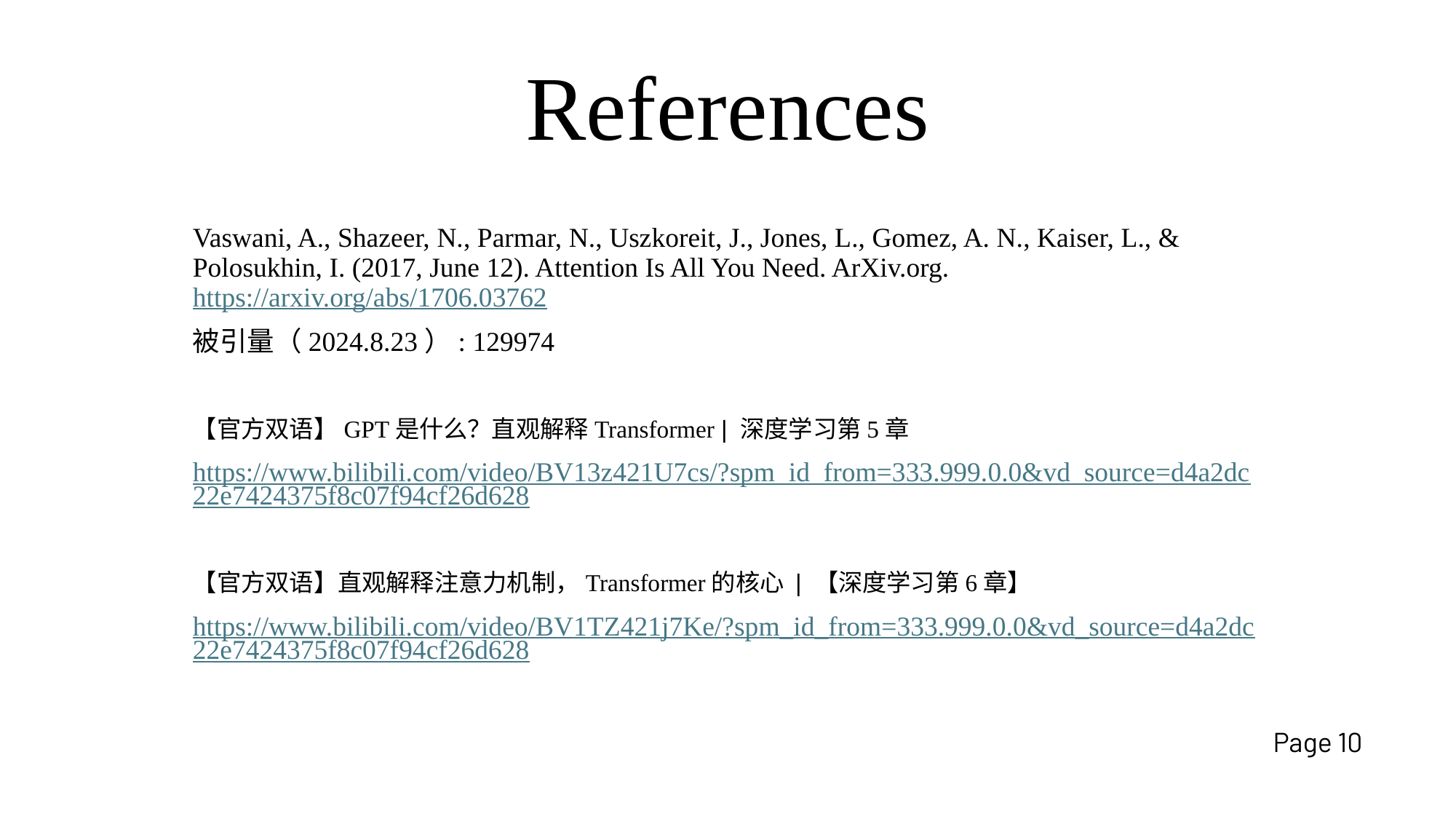

# References
Vaswani, A., Shazeer, N., Parmar, N., Uszkoreit, J., Jones, L., Gomez, A. N., Kaiser, L., & Polosukhin, I. (2017, June 12). Attention Is All You Need. ArXiv.org. https://arxiv.org/abs/1706.03762
被引量（2024.8.23）: 129974

【官方双语】GPT是什么？直观解释Transformer | 深度学习第5章
https://www.bilibili.com/video/BV13z421U7cs/?spm_id_from=333.999.0.0&vd_source=d4a2dc22e7424375f8c07f94cf26d628

【官方双语】直观解释注意力机制，Transformer的核心 | 【深度学习第6章】
https://www.bilibili.com/video/BV1TZ421j7Ke/?spm_id_from=333.999.0.0&vd_source=d4a2dc22e7424375f8c07f94cf26d628

Page 10